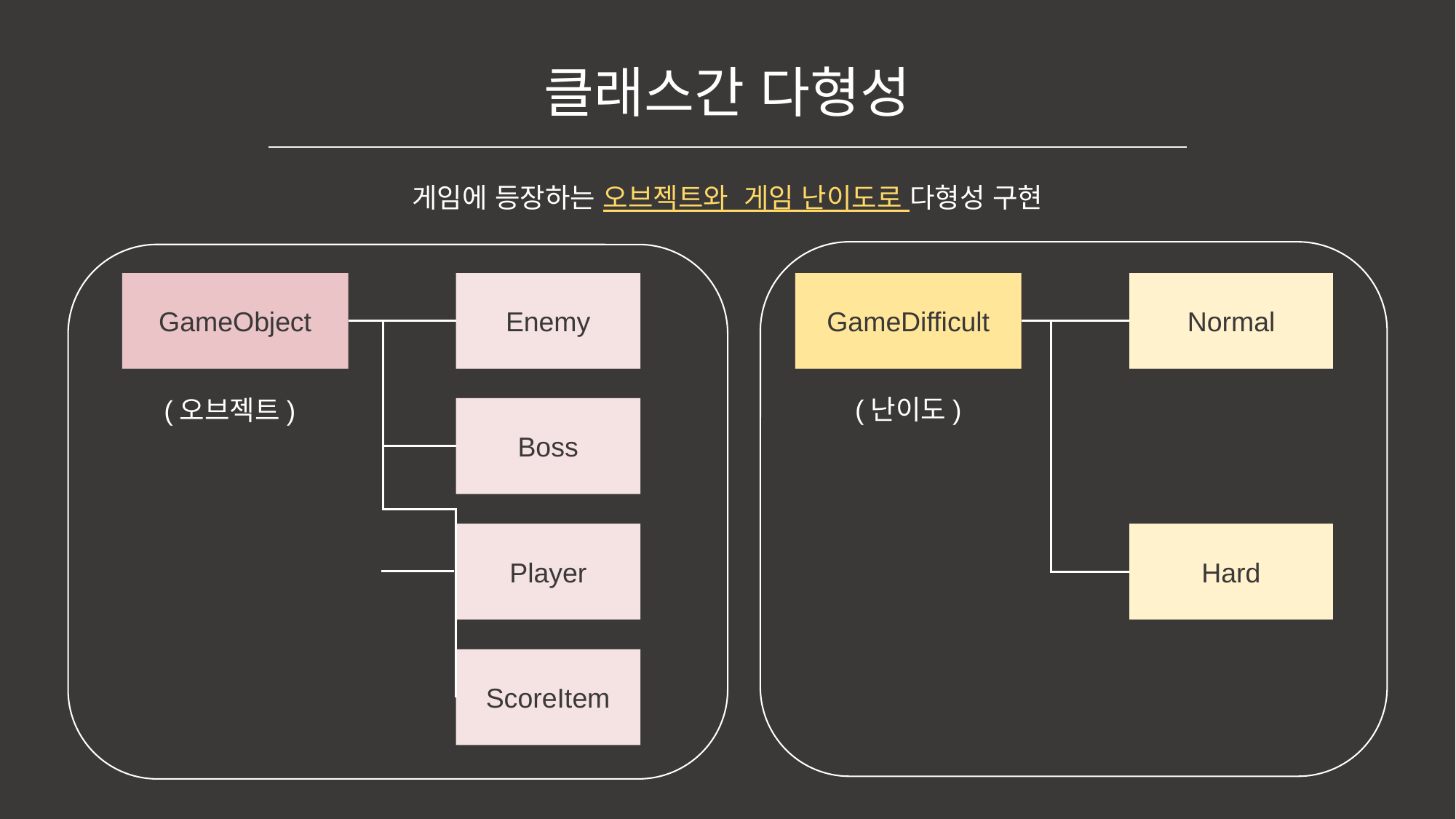

클래스간 다형성
게임에 등장하는 오브젝트와  게임 난이도로 다형성 구현

GameDifficult
Normal
(난이도)
Hard

GameObject
Enemy
Boss
Player
ScoreItem
(오브젝트)